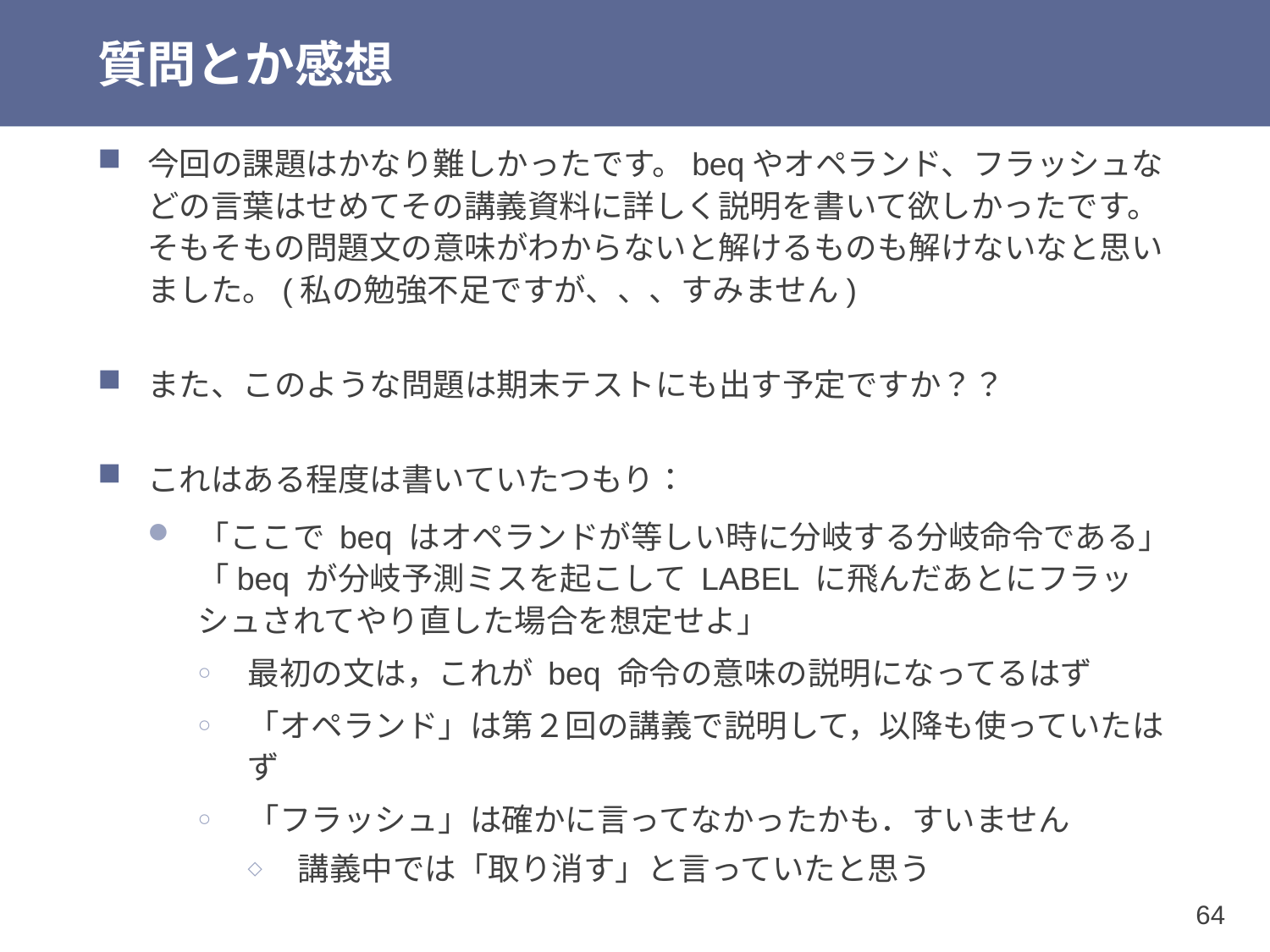

# 質問とか感想
今回の課題はかなり難しかったです。beqやオペランド、フラッシュなどの言葉はせめてその講義資料に詳しく説明を書いて欲しかったです。そもそもの問題文の意味がわからないと解けるものも解けないなと思いました。(私の勉強不足ですが、、、すみません)
また、このような問題は期末テストにも出す予定ですか？？
これはある程度は書いていたつもり：
「ここで beq はオペランドが等しい時に分岐する分岐命令である」「beq が分岐予測ミスを起こして LABEL に飛んだあとにフラッシュされてやり直した場合を想定せよ」
最初の文は，これが beq 命令の意味の説明になってるはず
「オペランド」は第２回の講義で説明して，以降も使っていたはず
「フラッシュ」は確かに言ってなかったかも．すいません
講義中では「取り消す」と言っていたと思う